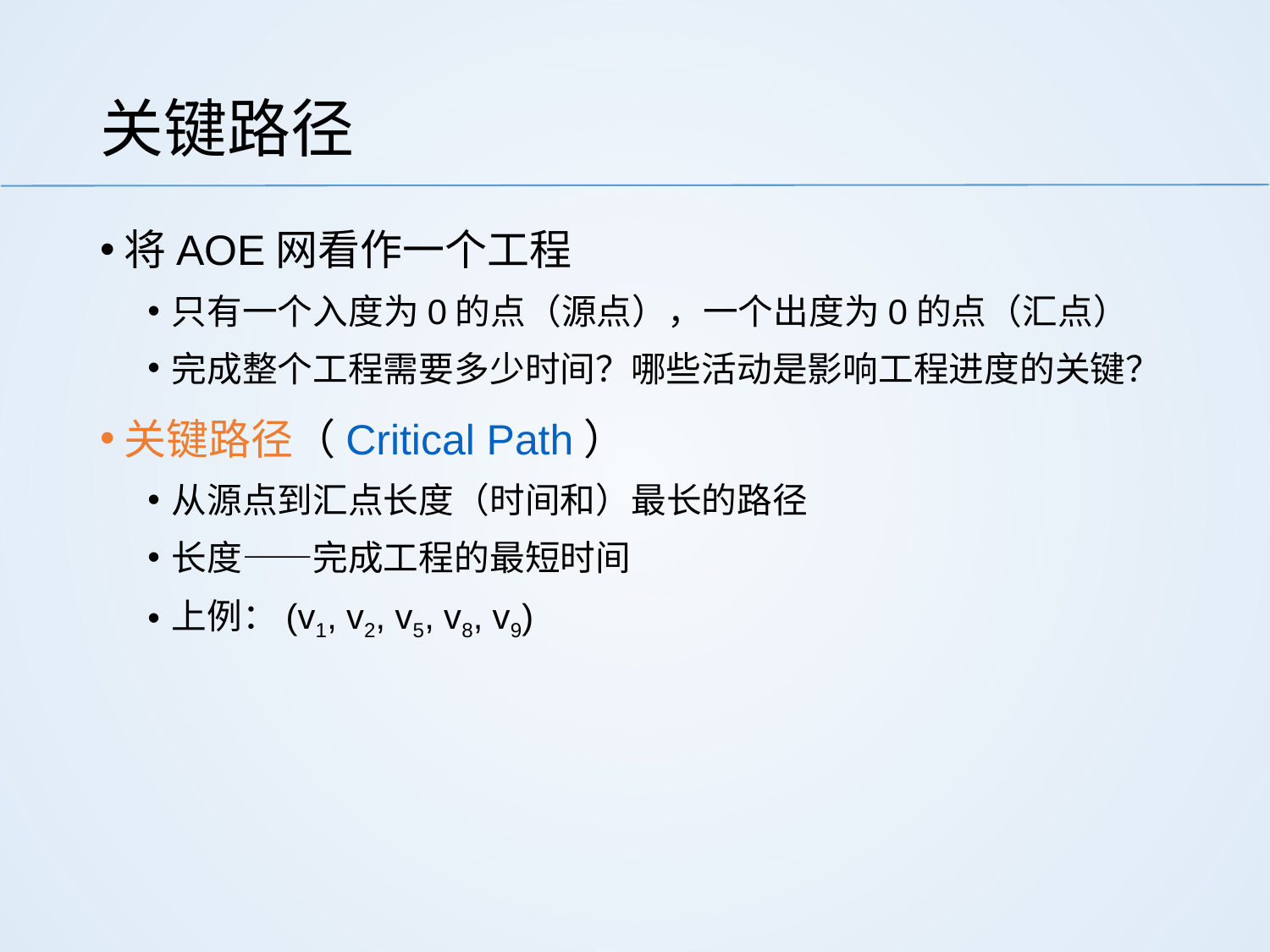

# 关键路径
将AOE网看作一个工程
只有一个入度为0的点（源点），一个出度为0的点（汇点）
完成整个工程需要多少时间？哪些活动是影响工程进度的关键？
关键路径（Critical Path）
从源点到汇点长度（时间和）最长的路径
长度——完成工程的最短时间
上例：(v1, v2, v5, v8, v9)
152